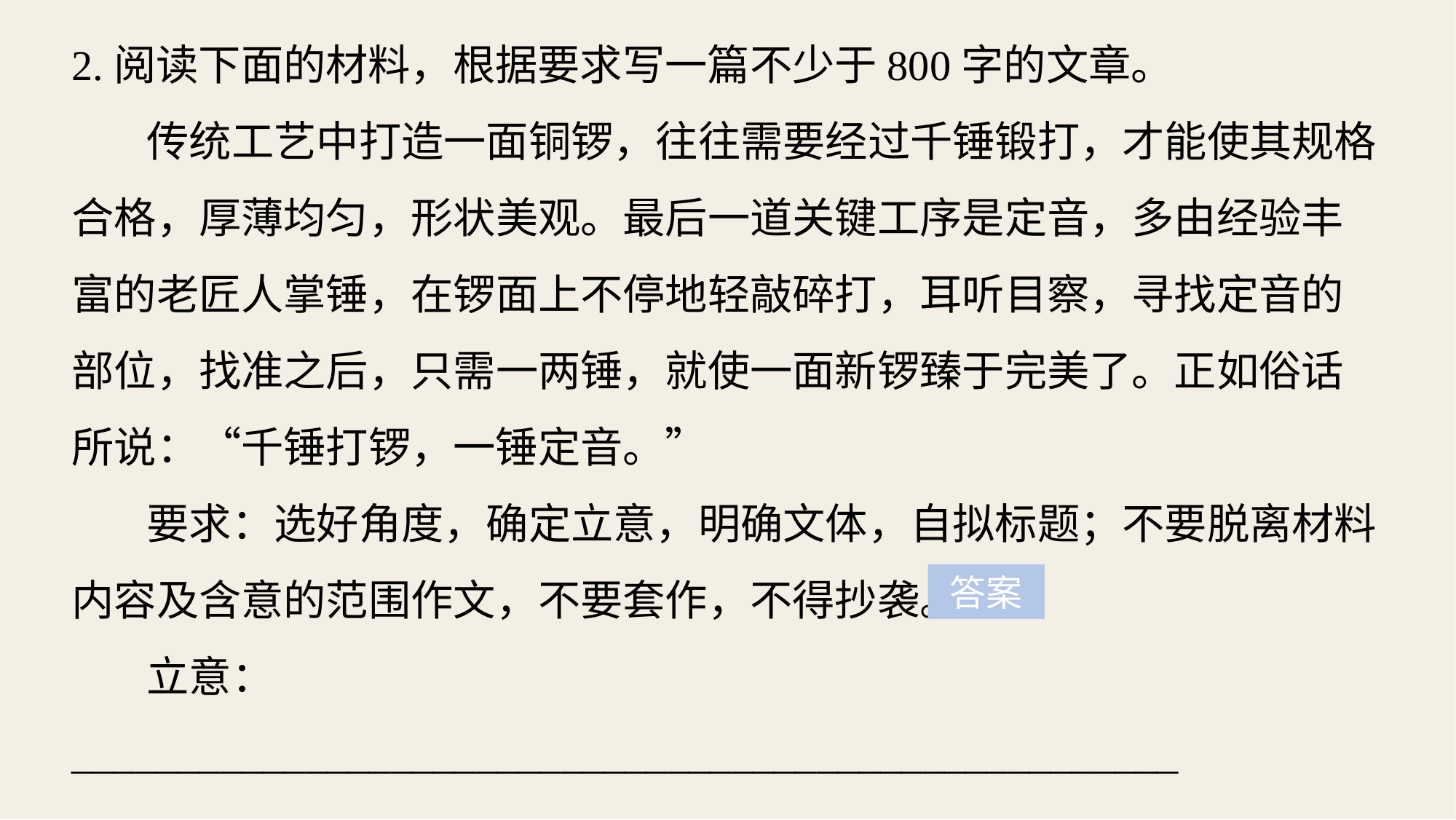

2.阅读下面的材料，根据要求写一篇不少于800字的文章。
传统工艺中打造一面铜锣，往往需要经过千锤锻打，才能使其规格合格，厚薄均匀，形状美观。最后一道关键工序是定音，多由经验丰富的老匠人掌锤，在锣面上不停地轻敲碎打，耳听目察，寻找定音的部位，找准之后，只需一两锤，就使一面新锣臻于完美了。正如俗话所说：“千锤打锣，一锤定音。”
要求：选好角度，确定立意，明确文体，自拟标题；不要脱离材料内容及含意的范围作文，不要套作，不得抄袭。
立意：____________________________________________________
答案